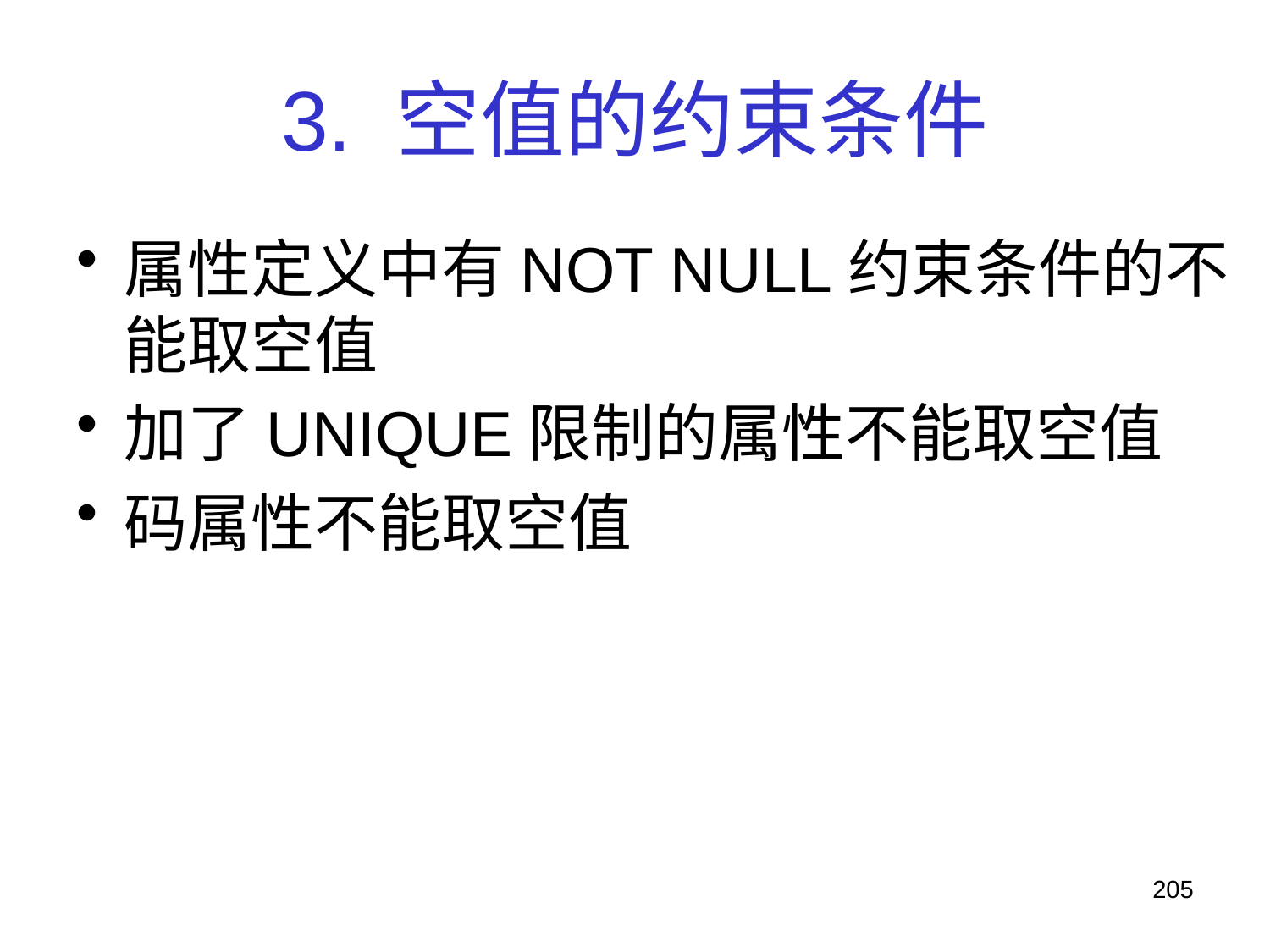

# 3. 空值的约束条件
属性定义中有NOT NULL约束条件的不能取空值
加了UNIQUE限制的属性不能取空值
码属性不能取空值
205